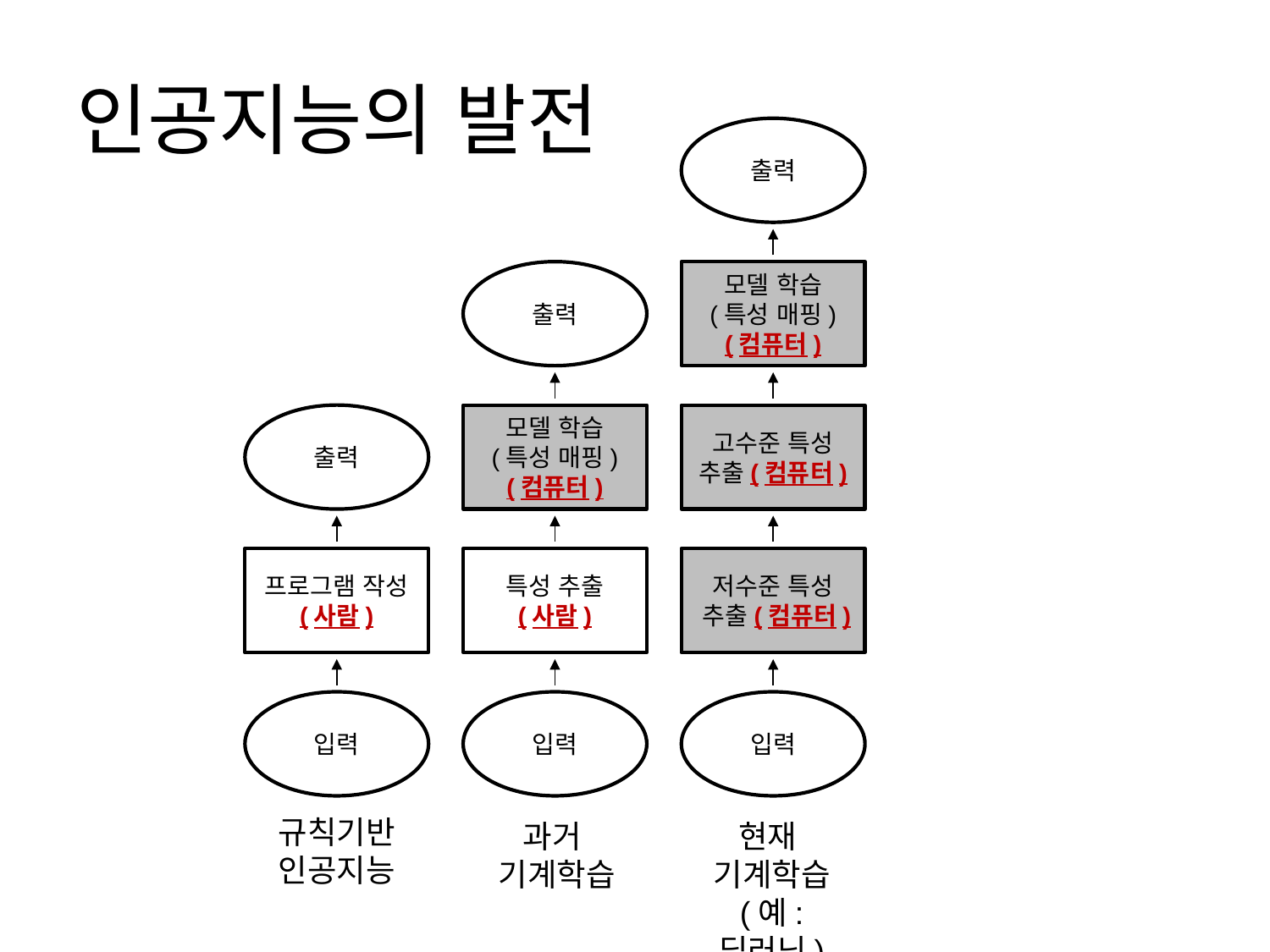

# 인공지능의 발전
출력
출력
모델 학습
(특성 매핑)
(컴퓨터)
출력
모델 학습
(특성 매핑)
(컴퓨터)
고수준 특성 추출(컴퓨터)
프로그램 작성
(사람)
특성 추출
(사람)
저수준 특성
 추출(컴퓨터)
입력
입력
입력
규칙기반 인공지능
과거
기계학습
현재
기계학습
(예: 딥러닝)